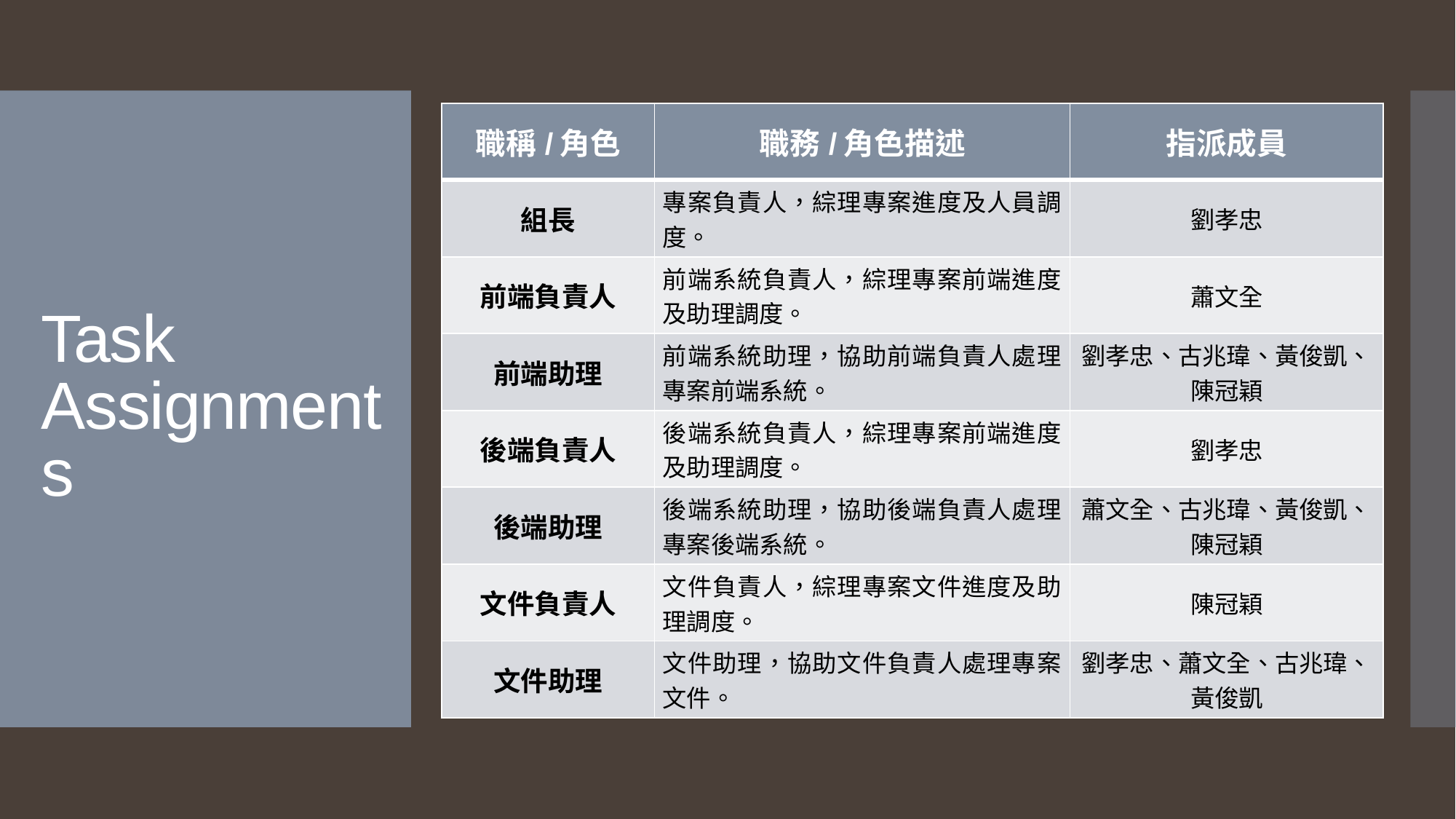

| 職稱/角色 | 職務/角色描述 | 指派成員 |
| --- | --- | --- |
| 組長 | 專案負責人，綜理專案進度及人員調度。 | 劉孝忠 |
| 前端負責人 | 前端系統負責人，綜理專案前端進度及助理調度。 | 蕭文全 |
| 前端助理 | 前端系統助理，協助前端負責人處理專案前端系統。 | 劉孝忠、古兆瑋、黃俊凱、陳冠穎 |
| 後端負責人 | 後端系統負責人，綜理專案前端進度及助理調度。 | 劉孝忠 |
| 後端助理 | 後端系統助理，協助後端負責人處理專案後端系統。 | 蕭文全、古兆瑋、黃俊凱、陳冠穎 |
| 文件負責人 | 文件負責人，綜理專案文件進度及助理調度。 | 陳冠穎 |
| 文件助理 | 文件助理，協助文件負責人處理專案文件。 | 劉孝忠、蕭文全、古兆瑋、黃俊凱 |
# Task Assignments